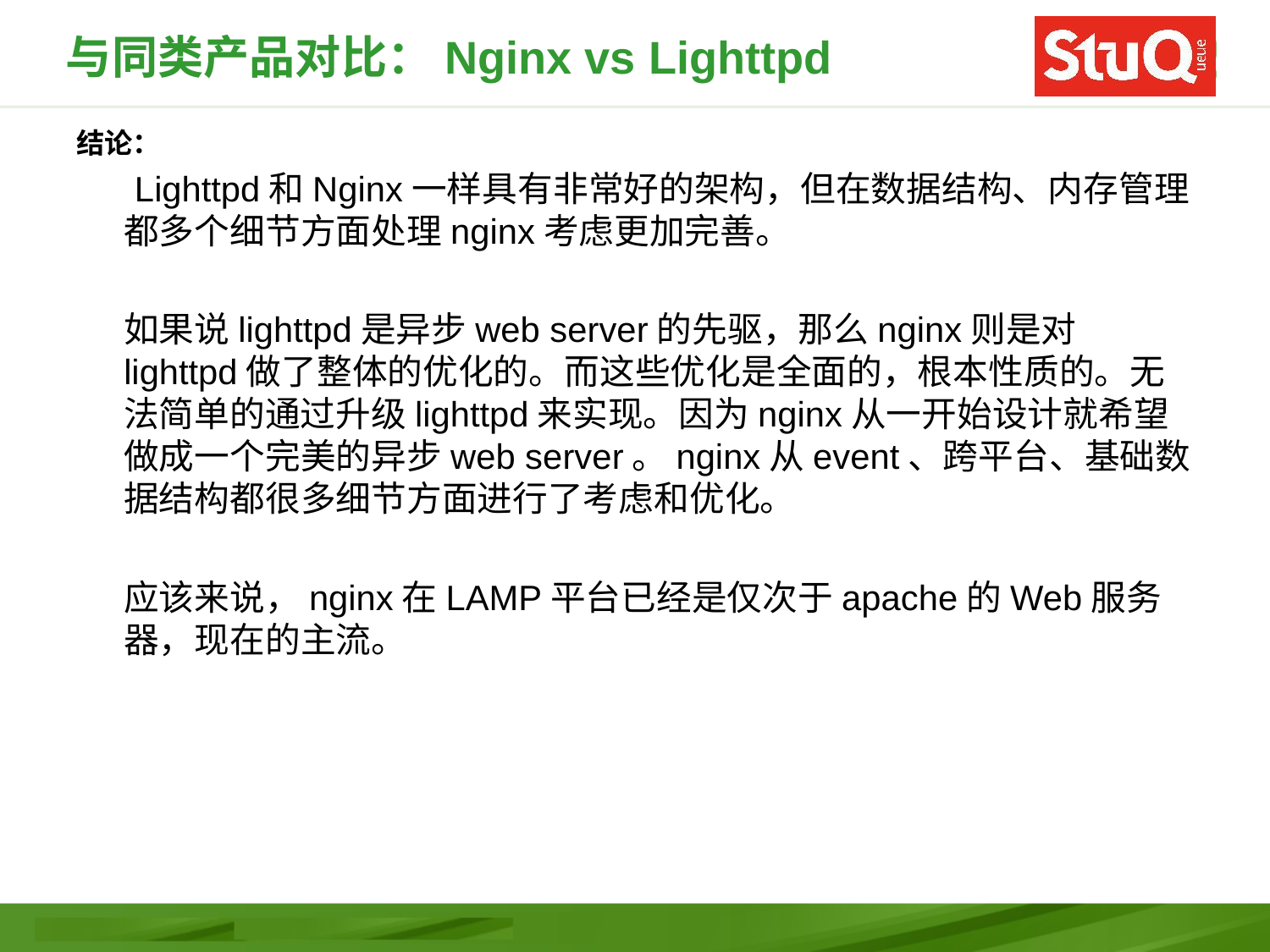

# 与同类产品对比：Nginx vs Lighttpd
结论：
      Lighttpd和Nginx一样具有非常好的架构，但在数据结构、内存管理都多个细节方面处理nginx考虑更加完善。

     如果说lighttpd是异步web server的先驱，那么nginx则是对lighttpd做了整体的优化的。而这些优化是全面的，根本性质的。无法简单的通过升级lighttpd来实现。因为nginx从一开始设计就希望做成一个完美的异步web server。nginx从event、跨平台、基础数据结构都很多细节方面进行了考虑和优化。

     应该来说，nginx在LAMP平台已经是仅次于apache的Web服务器，现在的主流。